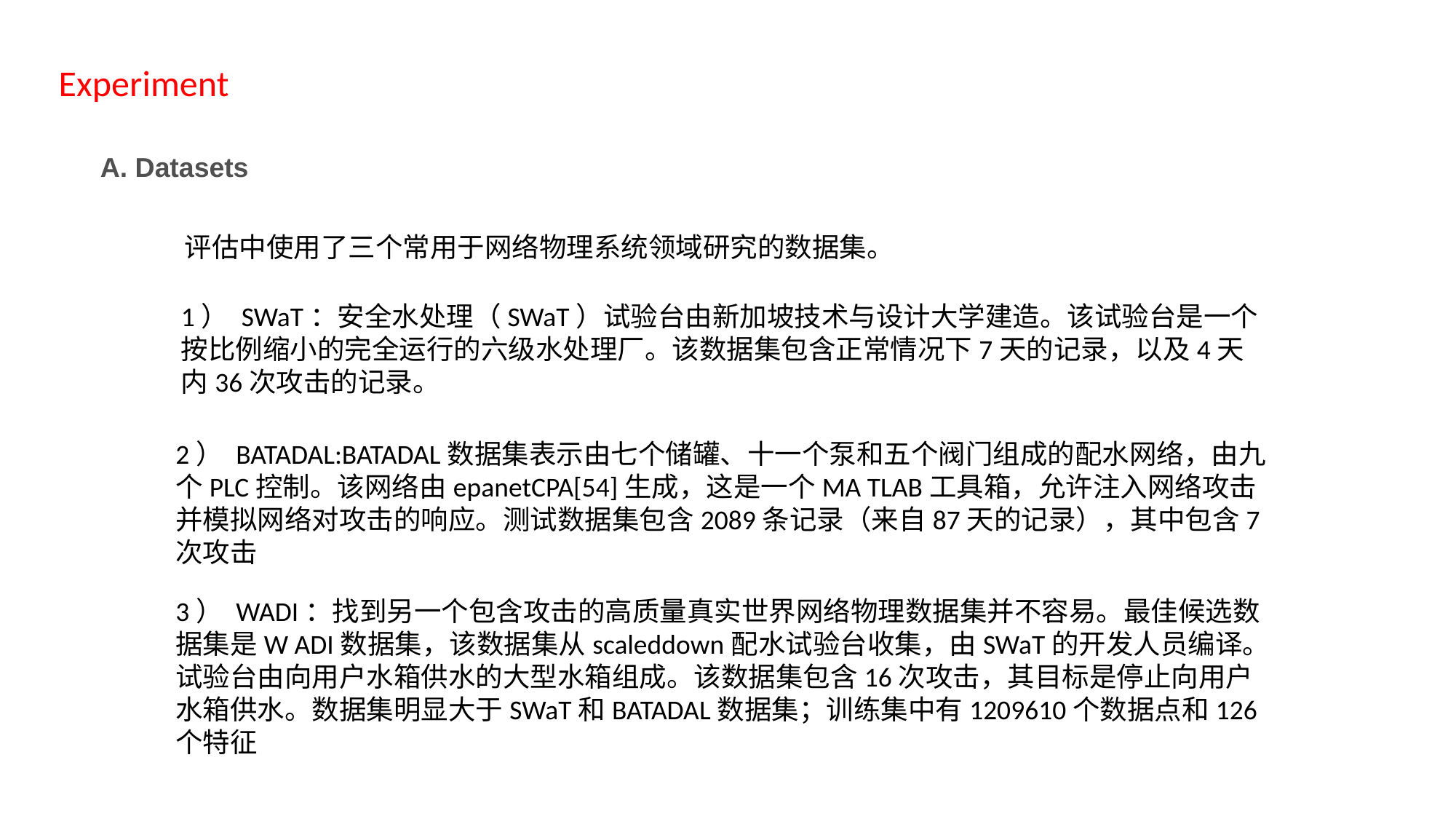

Experiment
A. Datasets
评估中使用了三个常用于网络物理系统领域研究的数据集。
1） SWaT：安全水处理（SWaT）试验台由新加坡技术与设计大学建造。该试验台是一个按比例缩小的完全运行的六级水处理厂。该数据集包含正常情况下7天的记录，以及4天内36次攻击的记录。
2） BATADAL:BATADAL数据集表示由七个储罐、十一个泵和五个阀门组成的配水网络，由九个PLC控制。该网络由epanetCPA[54]生成，这是一个MA TLAB工具箱，允许注入网络攻击并模拟网络对攻击的响应。测试数据集包含2089条记录（来自87天的记录），其中包含7次攻击
3） WADI：找到另一个包含攻击的高质量真实世界网络物理数据集并不容易。最佳候选数据集是W ADI数据集，该数据集从scaleddown配水试验台收集，由SWaT的开发人员编译。试验台由向用户水箱供水的大型水箱组成。该数据集包含16次攻击，其目标是停止向用户水箱供水。数据集明显大于SWaT和BATADAL数据集；训练集中有1209610个数据点和126个特征